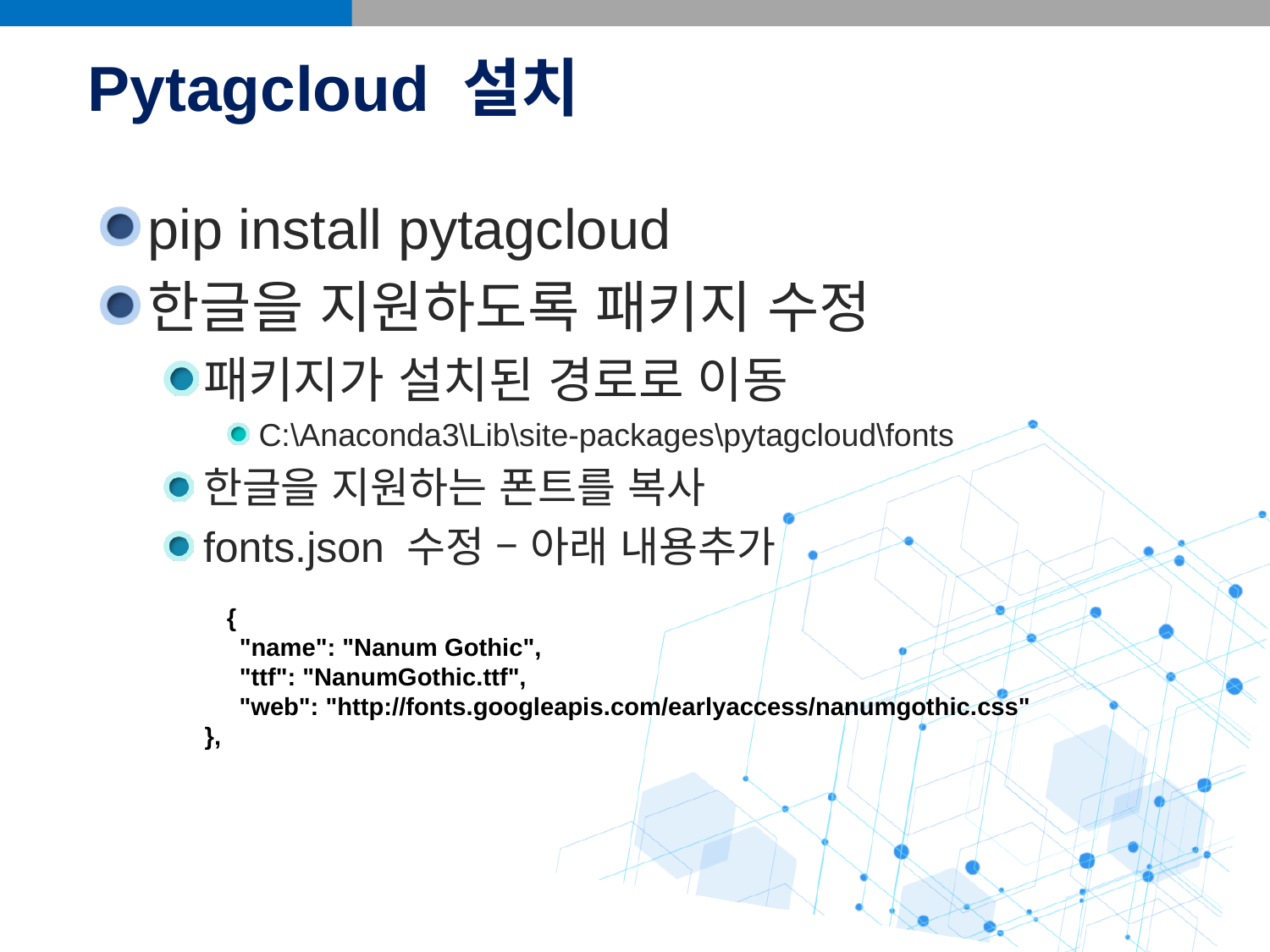

# Pytagcloud 설치
pip install pytagcloud
한글을 지원하도록 패키지 수정
패키지가 설치된 경로로 이동
C:\Anaconda3\Lib\site-packages\pytagcloud\fonts
한글을 지원하는 폰트를 복사
fonts.json 수정 – 아래 내용추가
	{
                    "name": "Nanum Gothic",
                    "ttf": "NanumGothic.ttf",
                    "web": "http://fonts.googleapis.com/earlyaccess/nanumgothic.css"
               },